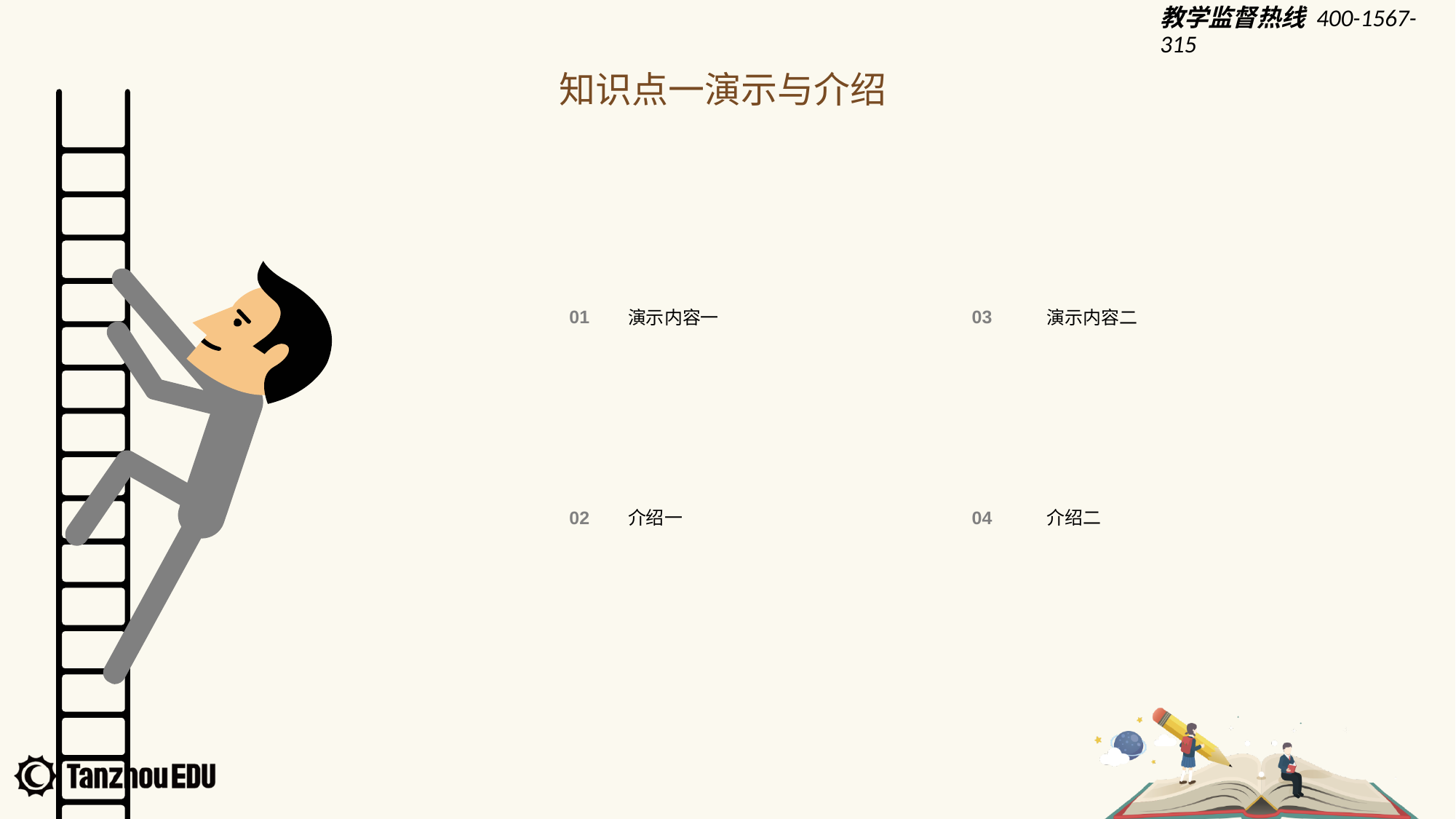

知识点一演示与介绍

演示内容一
演示内容二
01
03
介绍一
介绍二
02
04